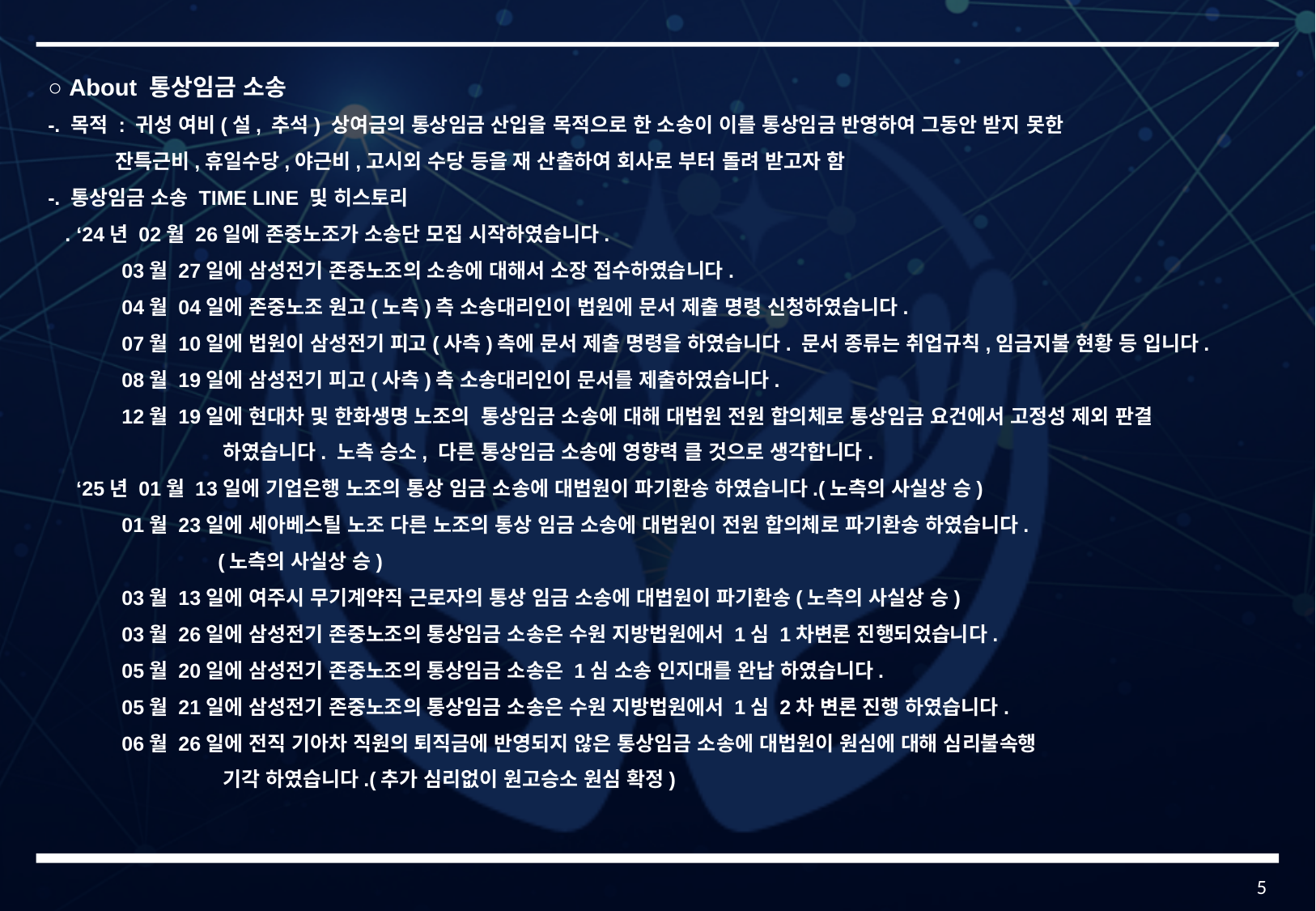

○ About 통상임금 소송
-. 목적 : 귀성 여비(설, 추석) 상여금의 통상임금 산입을 목적으로 한 소송이 이를 통상임금 반영하여 그동안 받지 못한
           잔특근비,휴일수당,야근비,고시외 수당 등을 재 산출하여 회사로 부터 돌려 받고자 함
-. 통상임금 소송 TIME LINE 및 히스토리
   . ‘24년 02월 26일에 존중노조가 소송단 모집 시작하였습니다.
             03월 27일에 삼성전기 존중노조의 소송에 대해서 소장 접수하였습니다.
             04월 04일에 존중노조 원고(노측)측 소송대리인이 법원에 문서 제출 명령 신청하였습니다.
             07월 10일에 법원이 삼성전기 피고(사측)측에 문서 제출 명령을 하였습니다. 문서 종류는 취업규칙,임금지불 현황 등 입니다.
             08월 19일에 삼성전기 피고(사측)측 소송대리인이 문서를 제출하였습니다.
             12월 19일에 현대차 및 한화생명 노조의  통상임금 소송에 대해 대법원 전원 합의체로 통상임금 요건에서 고정성 제외 판결
                              하였습니다. 노측 승소, 다른 통상임금 소송에 영향력 클 것으로 생각합니다.
     ‘25년 01월 13일에 기업은행 노조의 통상 임금 소송에 대법원이 파기환송 하였습니다.(노측의 사실상 승)
             01월 23일에 세아베스틸 노조 다른 노조의 통상 임금 소송에 대법원이 전원 합의체로 파기환송 하였습니다.
                              (노측의 사실상 승)
             03월 13일에 여주시 무기계약직 근로자의 통상 임금 소송에 대법원이 파기환송(노측의 사실상 승)
             03월 26일에 삼성전기 존중노조의 통상임금 소송은 수원 지방법원에서 1심 1차변론 진행되었습니다.
             05월 20일에 삼성전기 존중노조의 통상임금 소송은 1심 소송 인지대를 완납 하였습니다.
             05월 21일에 삼성전기 존중노조의 통상임금 소송은 수원 지방법원에서 1심 2차 변론 진행 하였습니다.
             06월 26일에 전직 기아차 직원의 퇴직금에 반영되지 않은 통상임금 소송에 대법원이 원심에 대해 심리불속행
                              기각 하였습니다.(추가 심리없이 원고승소 원심 확정)

5